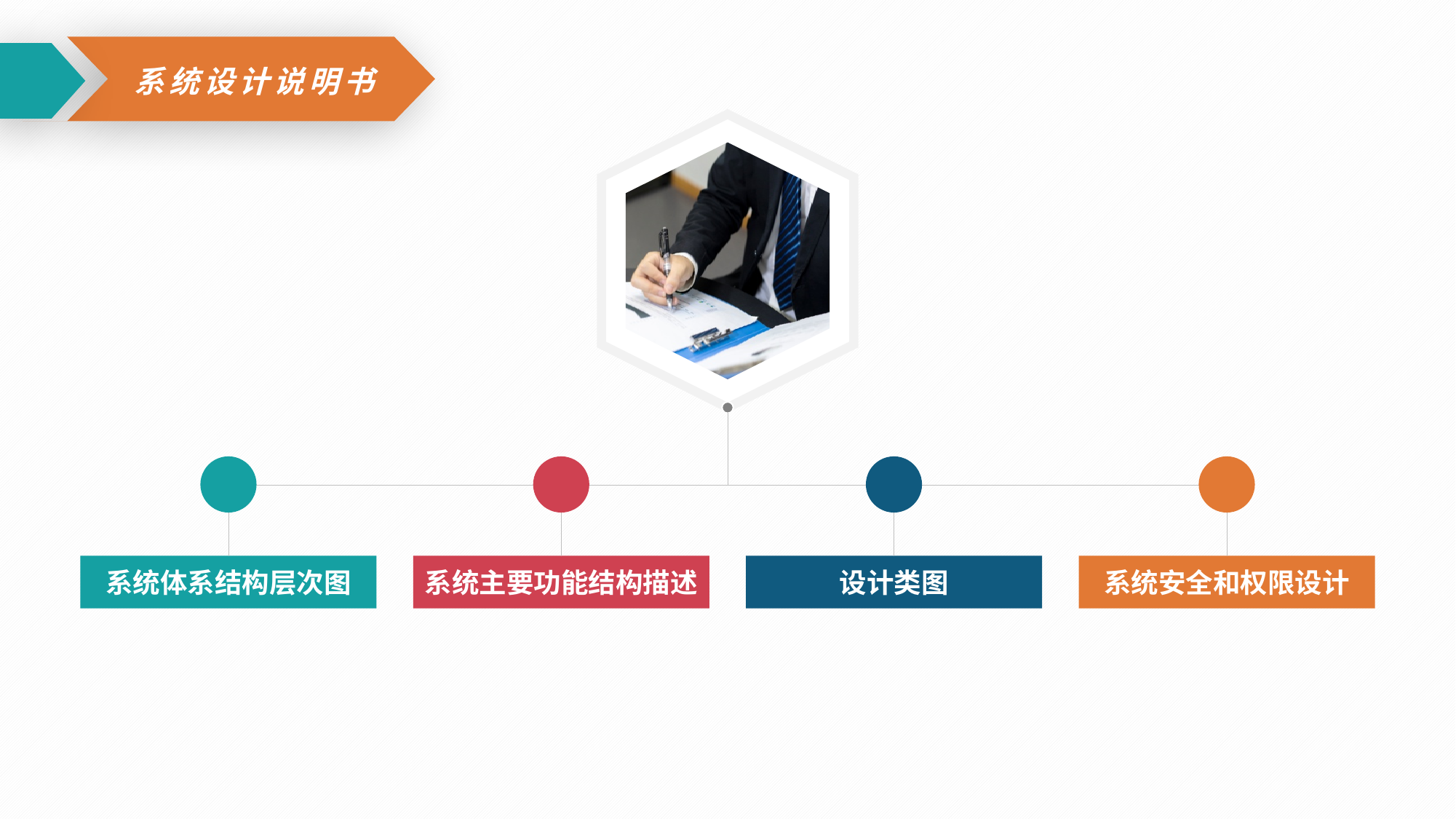

系统设计说明书

系统体系结构层次图
系统主要功能结构描述
设计类图
系统安全和权限设计